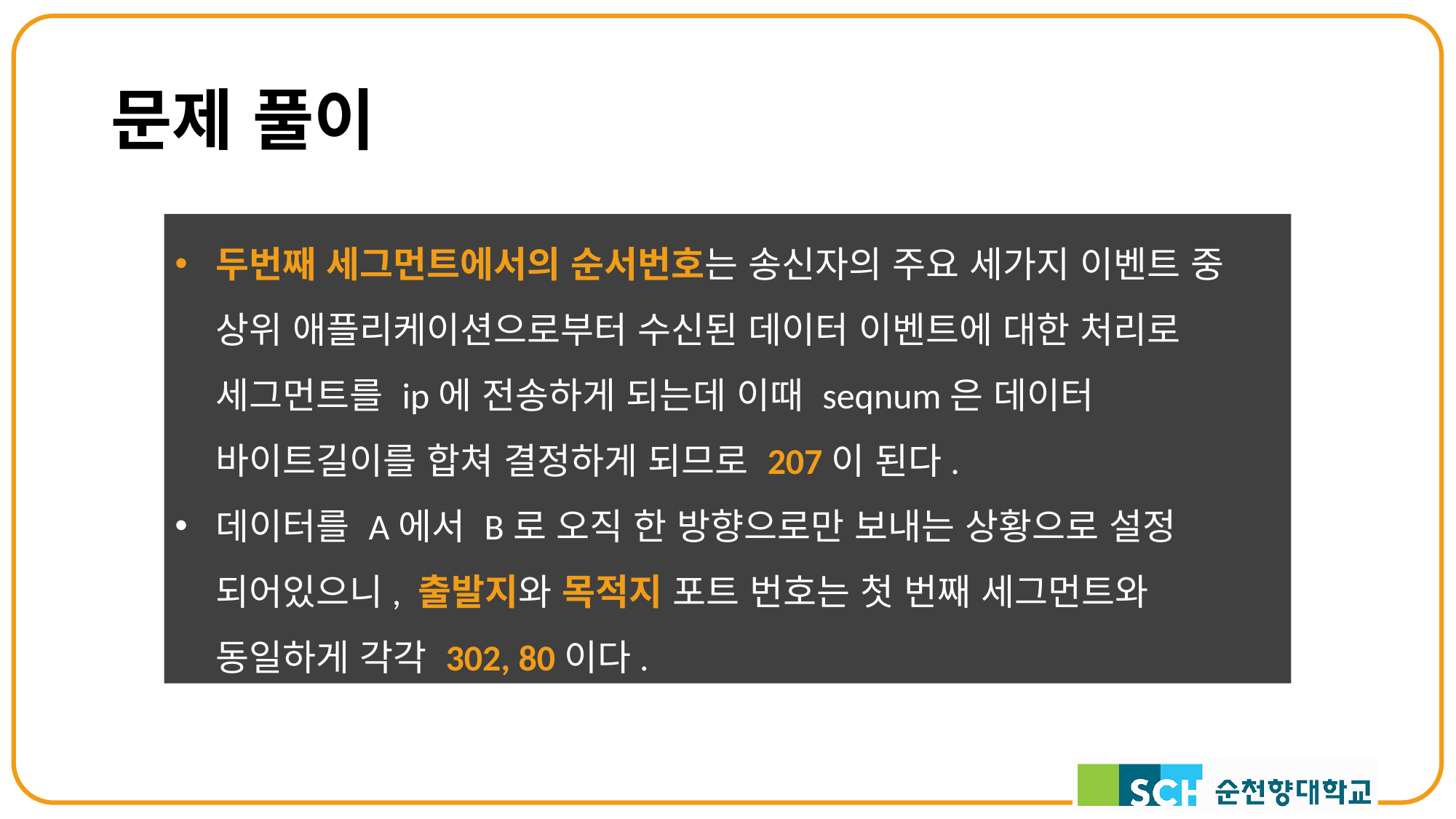

# 문제 풀이
두번째 세그먼트에서의 순서번호는 송신자의 주요 세가지 이벤트 중 상위 애플리케이션으로부터 수신된 데이터 이벤트에 대한 처리로 세그먼트를 ip에 전송하게 되는데 이때 seqnum은 데이터 바이트길이를 합쳐 결정하게 되므로 207이 된다.
데이터를 A에서 B로 오직 한 방향으로만 보내는 상황으로 설정 되어있으니, 출발지와 목적지 포트 번호는 첫 번째 세그먼트와 동일하게 각각 302, 80이다.